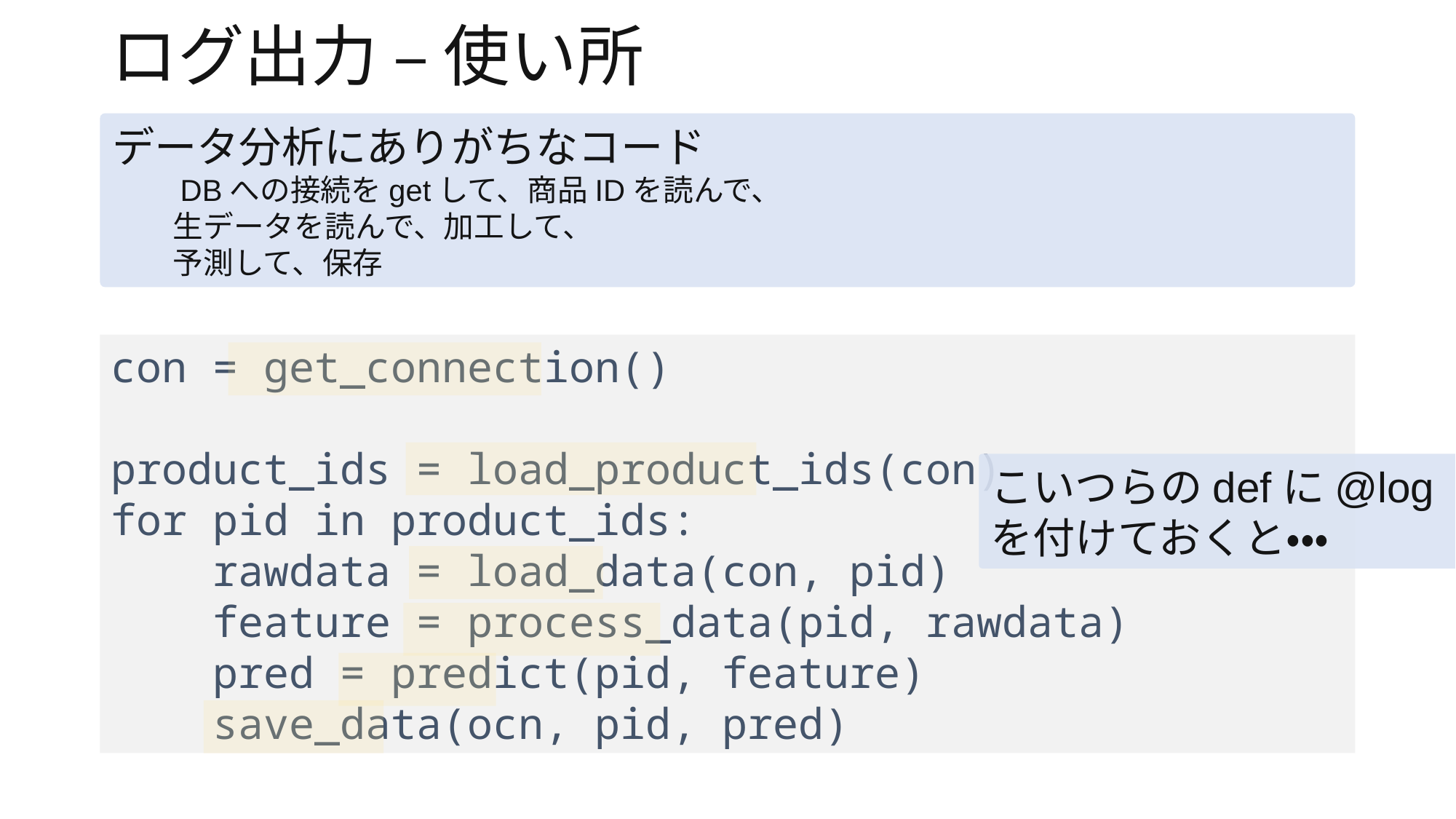

# ログ出力 – 使い所
データ分析にありがちなコード
　　DBへの接続をgetして、商品IDを読んで、
　　生データを読んで、加工して、
　　予測して、保存
con = get_connection()

product_ids = load_product_ids(con)
for pid in product_ids:
    rawdata = load_data(con, pid)
    feature = process_data(pid, rawdata)
    pred = predict(pid, feature)
    save_data(ocn, pid, pred)

こいつらのdefに@logを付けておくと・・・